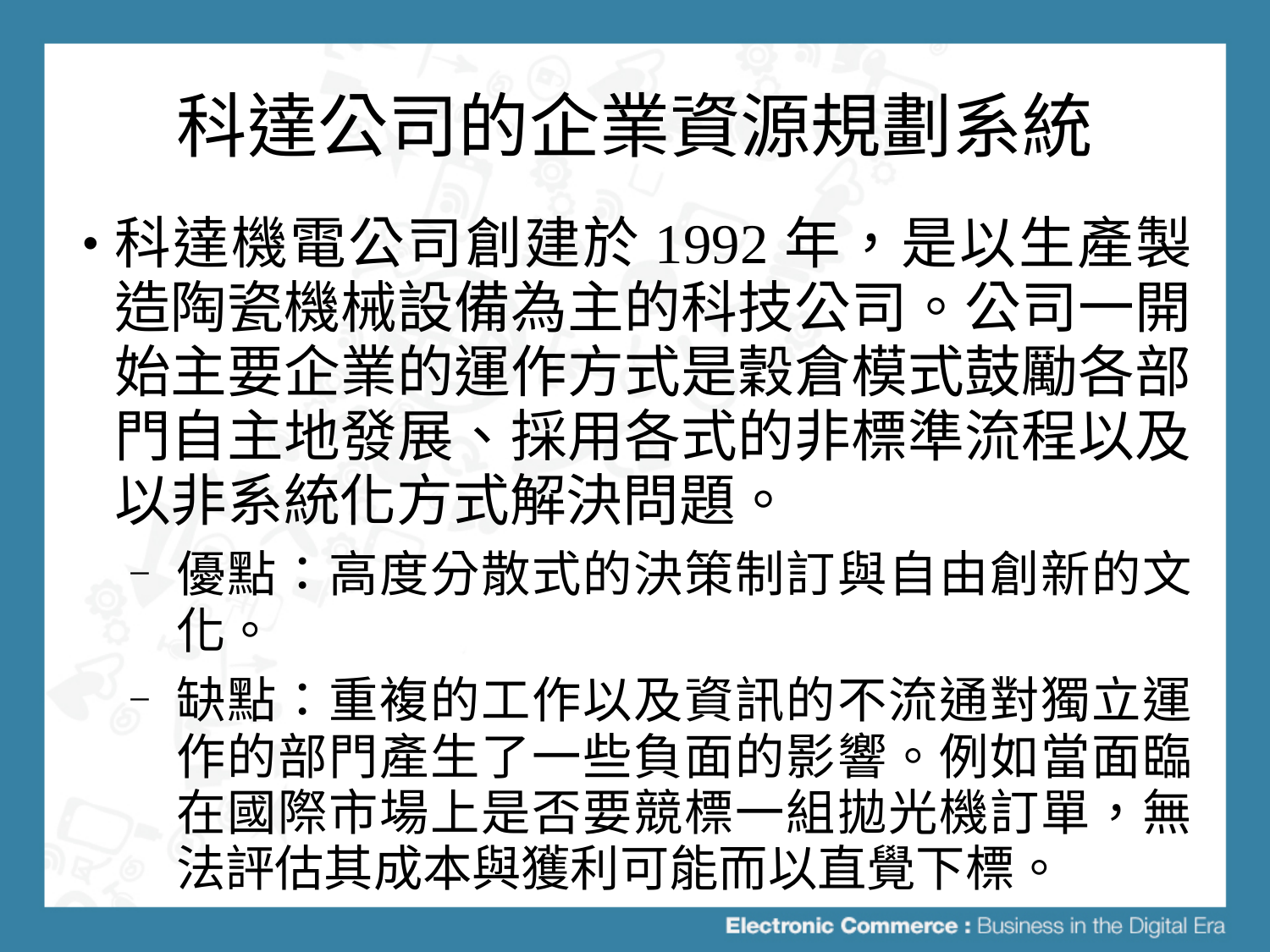

# 科達公司的企業資源規劃系統
科達機電公司創建於1992年，是以生產製造陶瓷機械設備為主的科技公司。公司一開始主要企業的運作方式是穀倉模式鼓勵各部門自主地發展、採用各式的非標準流程以及以非系統化方式解決問題。
優點：高度分散式的決策制訂與自由創新的文化。
缺點：重複的工作以及資訊的不流通對獨立運作的部門產生了一些負面的影響。例如當面臨在國際市場上是否要競標一組拋光機訂單，無法評估其成本與獲利可能而以直覺下標。